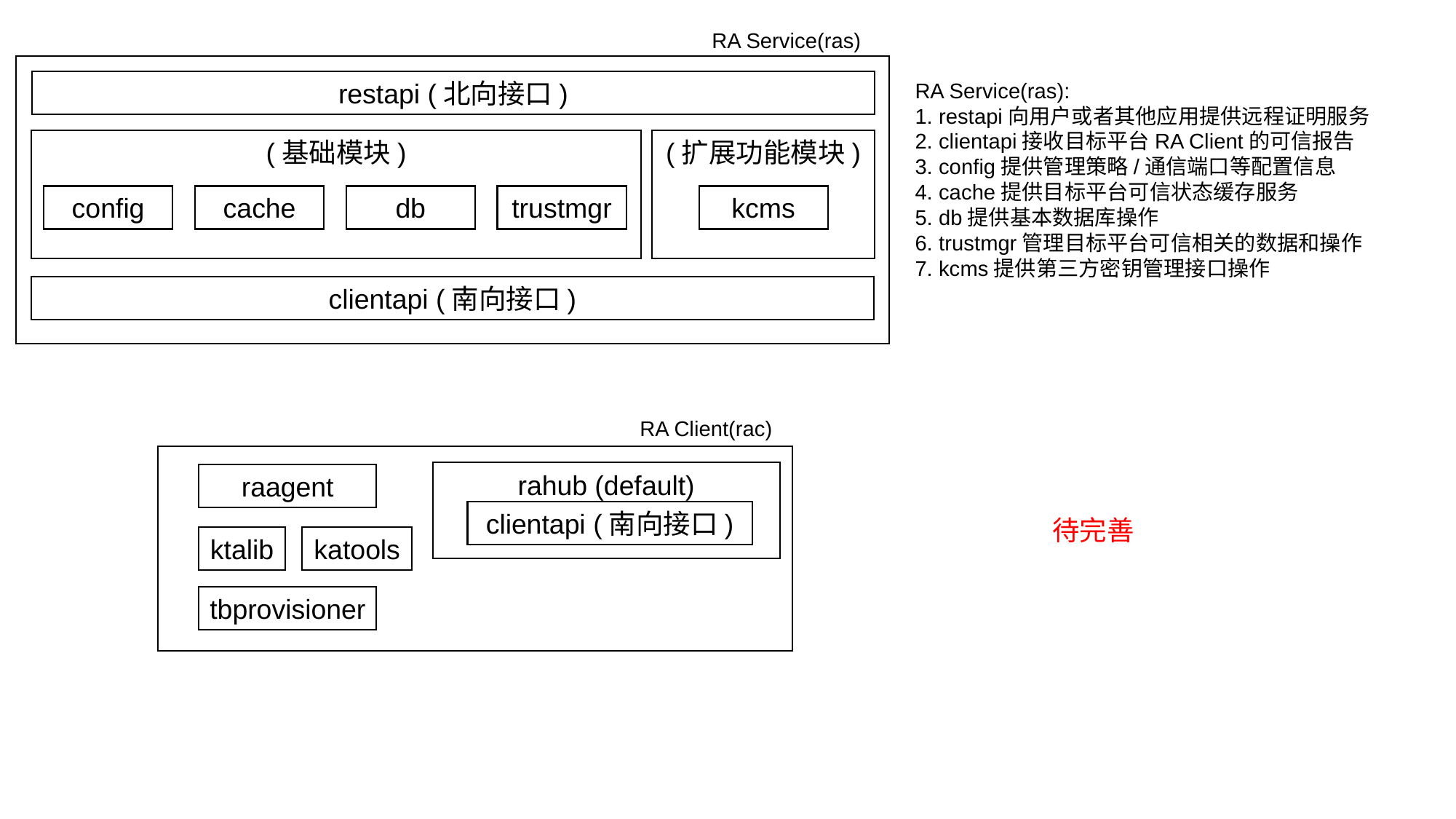

RA Service(ras)

restapi (北向接口)
RA Service(ras):
1. restapi向用户或者其他应用提供远程证明服务
2. clientapi接收目标平台RA Client的可信报告
3. config提供管理策略/通信端口等配置信息
4. cache提供目标平台可信状态缓存服务
5. db提供基本数据库操作
6. trustmgr管理目标平台可信相关的数据和操作
7. kcms提供第三方密钥管理接口操作
(基础模块)
(扩展功能模块)
config
cache
db
trustmgr
kcms
clientapi (南向接口)
RA Client(rac)

rahub (default)
raagent
clientapi (南向接口)
待完善
ktalib
katools
tbprovisioner